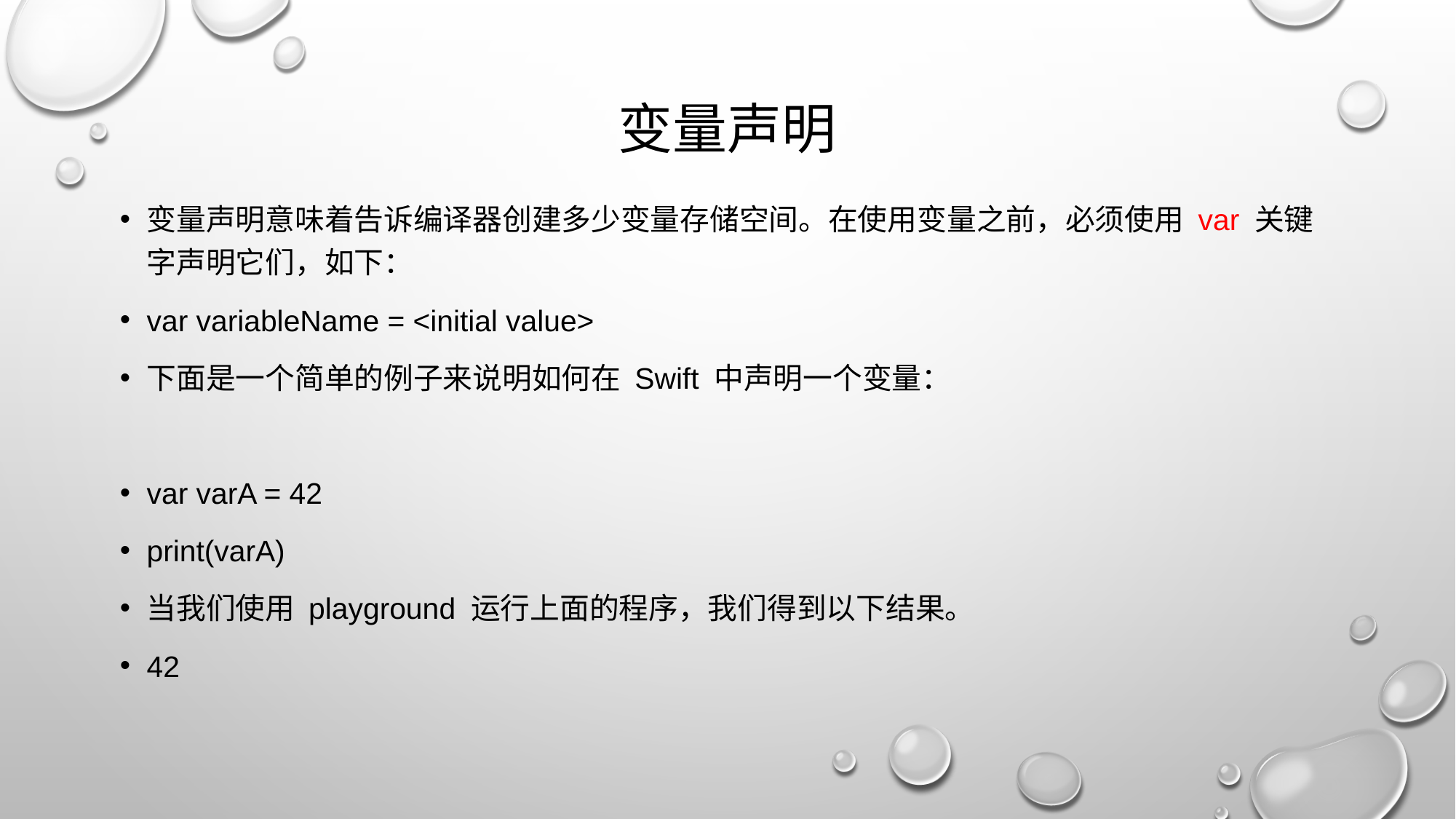

# 变量声明
变量声明意味着告诉编译器创建多少变量存储空间。在使用变量之前，必须使用 var 关键字声明它们，如下：
var variableName = <initial value>
下面是一个简单的例子来说明如何在 Swift 中声明一个变量：

var varA = 42
print(varA)
当我们使用 playground 运行上面的程序，我们得到以下结果。
42